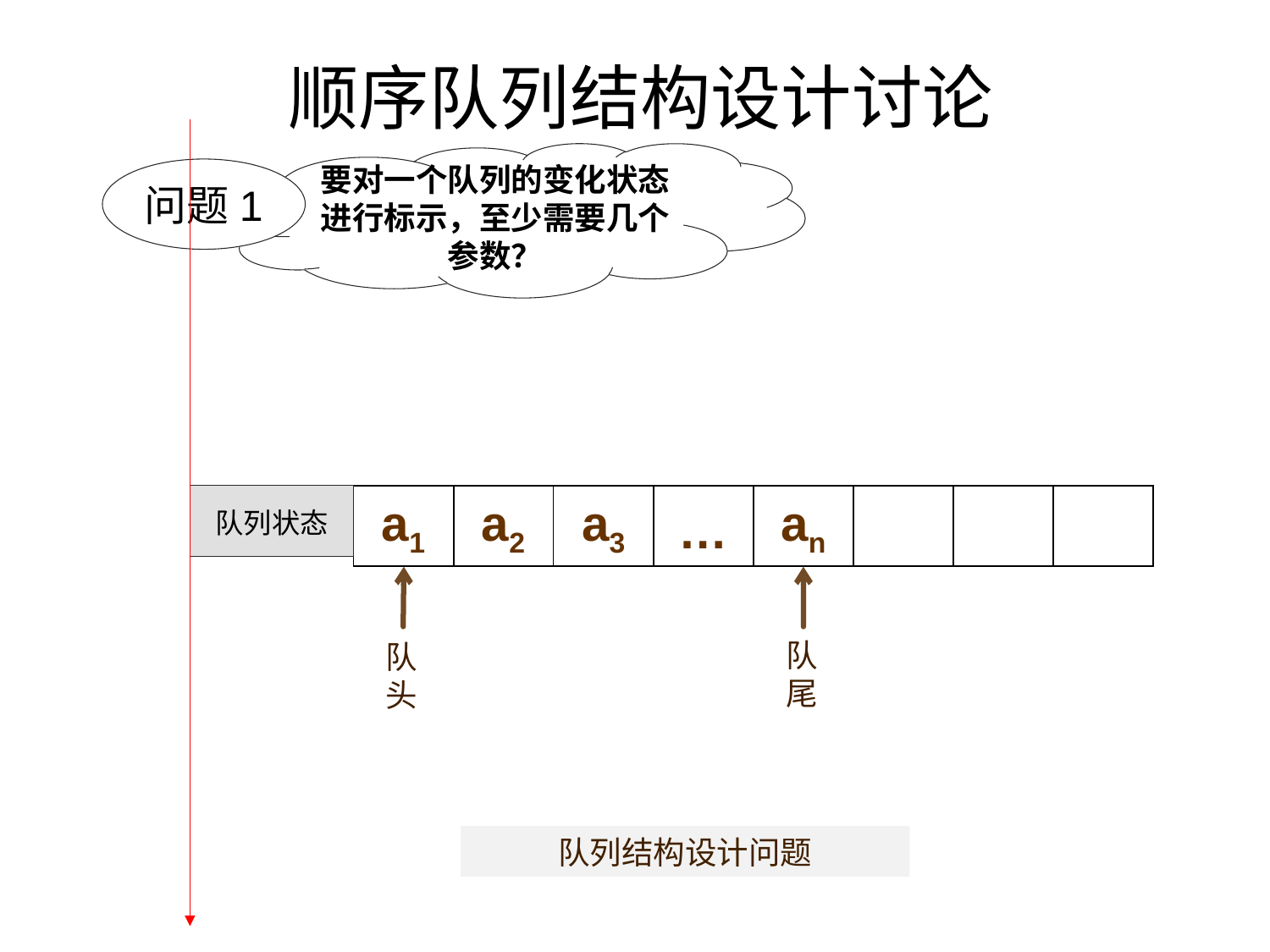

顺序队列结构设计讨论
要对一个队列的变化状态进行标示，至少需要几个参数？
问题1
队列状态
| a1 | a2 | a3 | … | an |  |  |  |
| --- | --- | --- | --- | --- | --- | --- | --- |

队尾
队头
队列结构设计问题